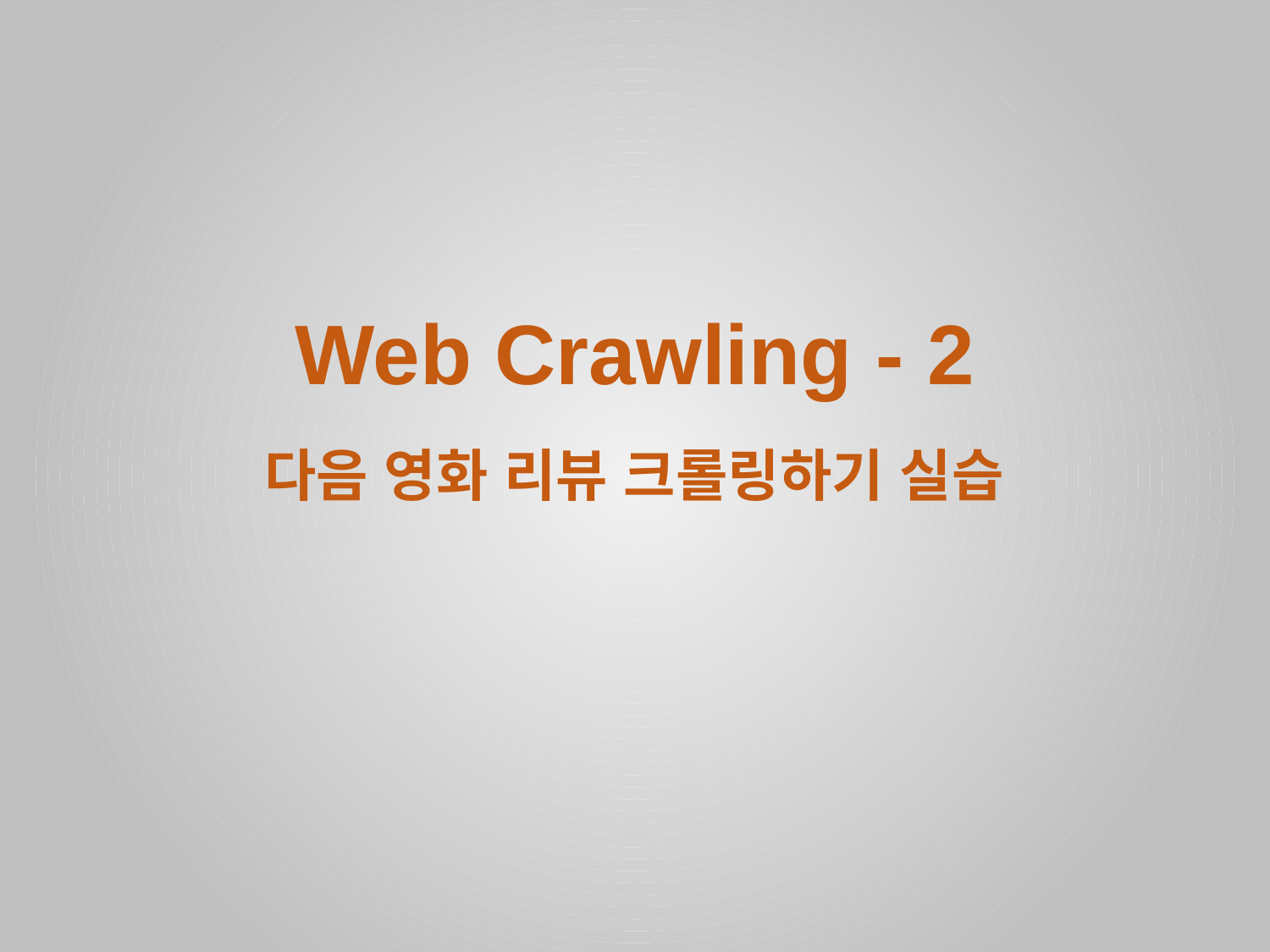

Web Crawling - 2
다음 영화 리뷰 크롤링하기 실습